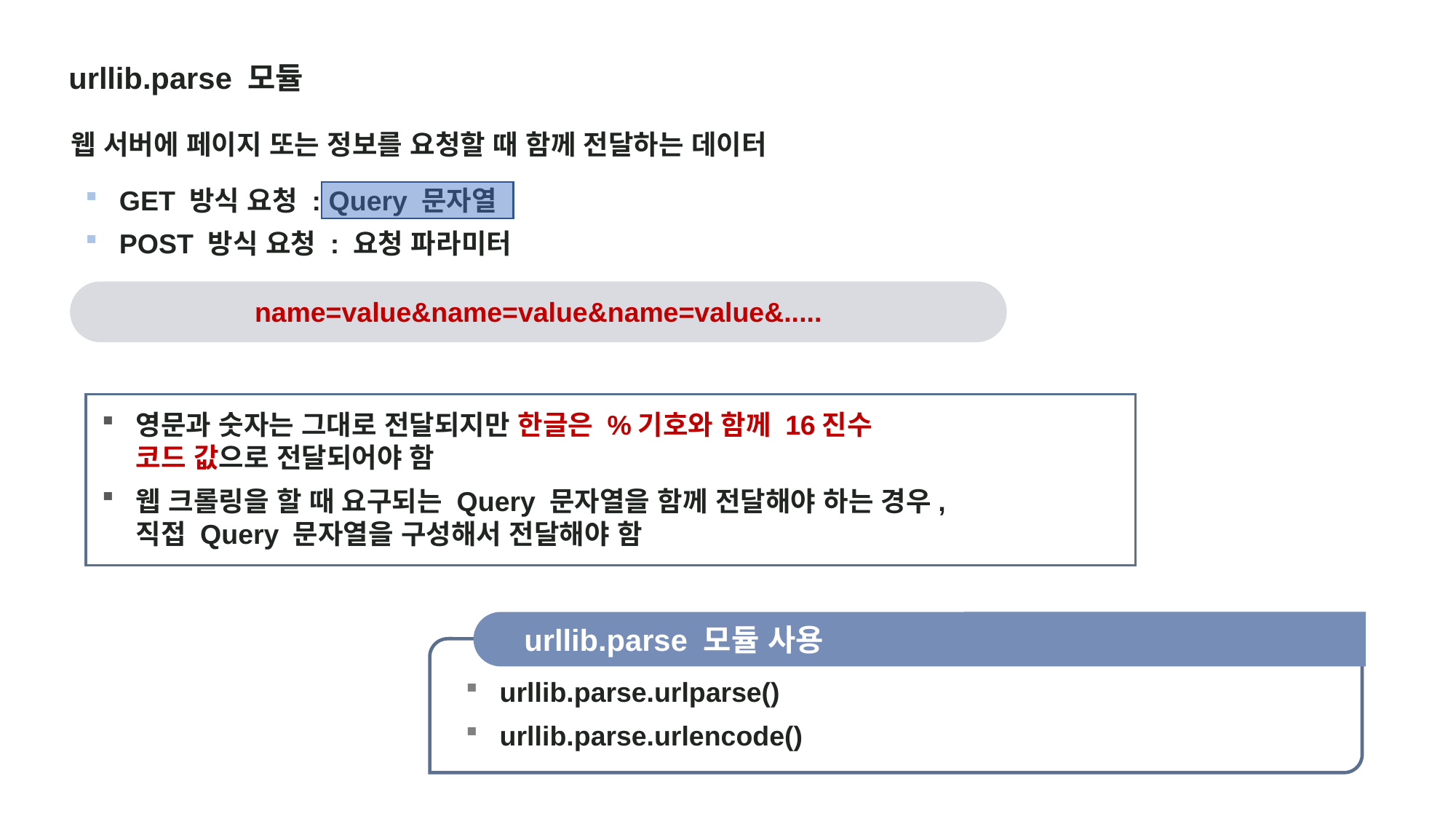

urllib.parse 모듈
웹 서버에 페이지 또는 정보를 요청할 때 함께 전달하는 데이터
GET 방식 요청 : Query 문자열
POST 방식 요청 : 요청 파라미터

name=value&name=value&name=value&.....

영문과 숫자는 그대로 전달되지만 한글은 %기호와 함께 16진수
코드 값으로 전달되어야 함
웹 크롤링을 할 때 요구되는 Query 문자열을 함께 전달해야 하는 경우,
직접 Query 문자열을 구성해서 전달해야 함

urllib.parse 모듈 사용

urllib.parse.urlparse()
urllib.parse.urlencode()